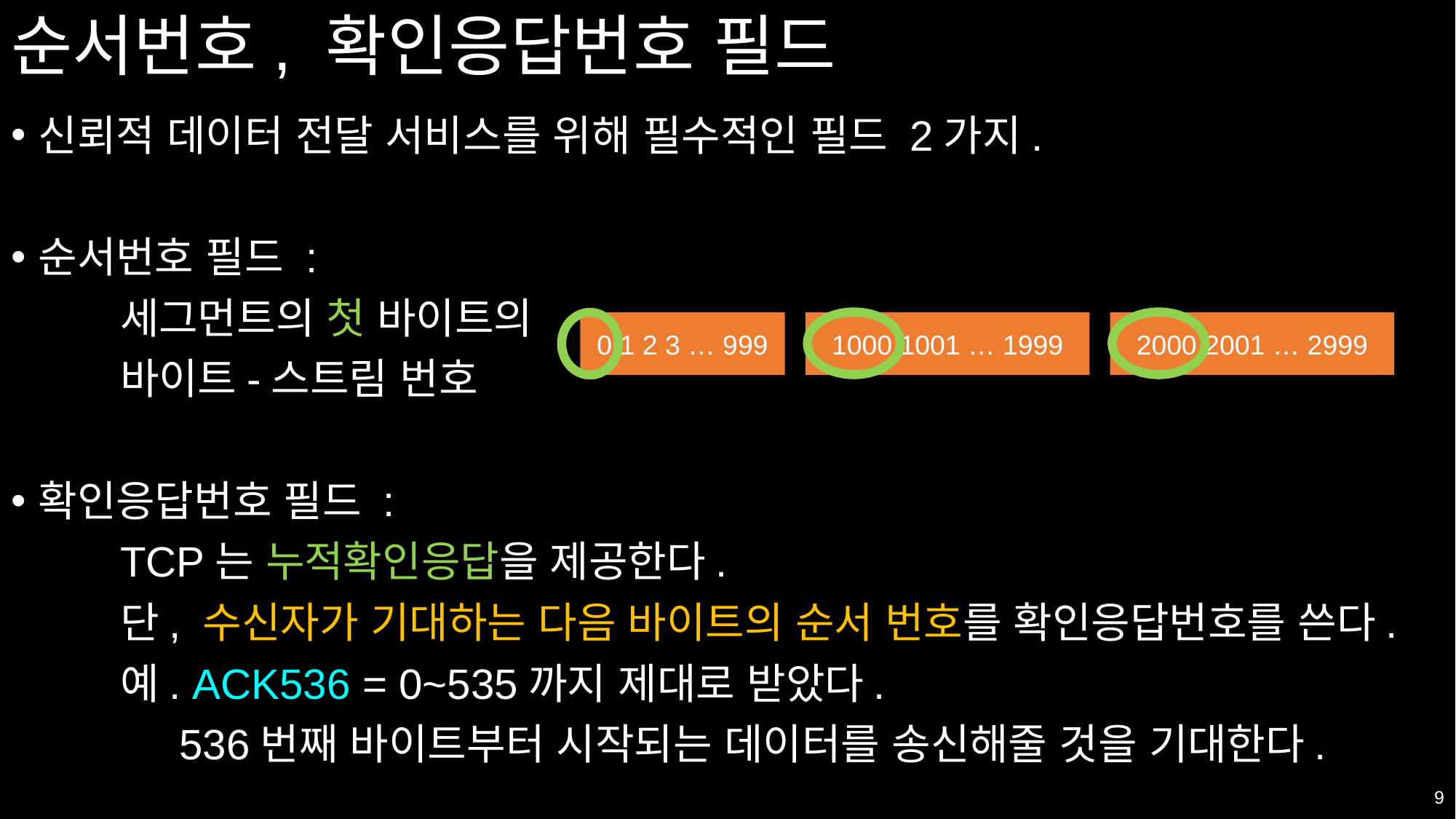

# 순서번호, 확인응답번호 필드
신뢰적 데이터 전달 서비스를 위해 필수적인 필드 2가지.

순서번호 필드 :
	세그먼트의 첫 바이트의
	바이트-스트림 번호

확인응답번호 필드 :
	TCP는 누적확인응답을 제공한다.
	단, 수신자가 기대하는 다음 바이트의 순서 번호를 확인응답번호를 쓴다.
	예. ACK536 = 0~535까지 제대로 받았다.
	     536번째 바이트부터 시작되는 데이터를 송신해줄 것을 기대한다.

2000 2001 … 2999
0 1 2 3 … 999
1000 1001 … 1999
9